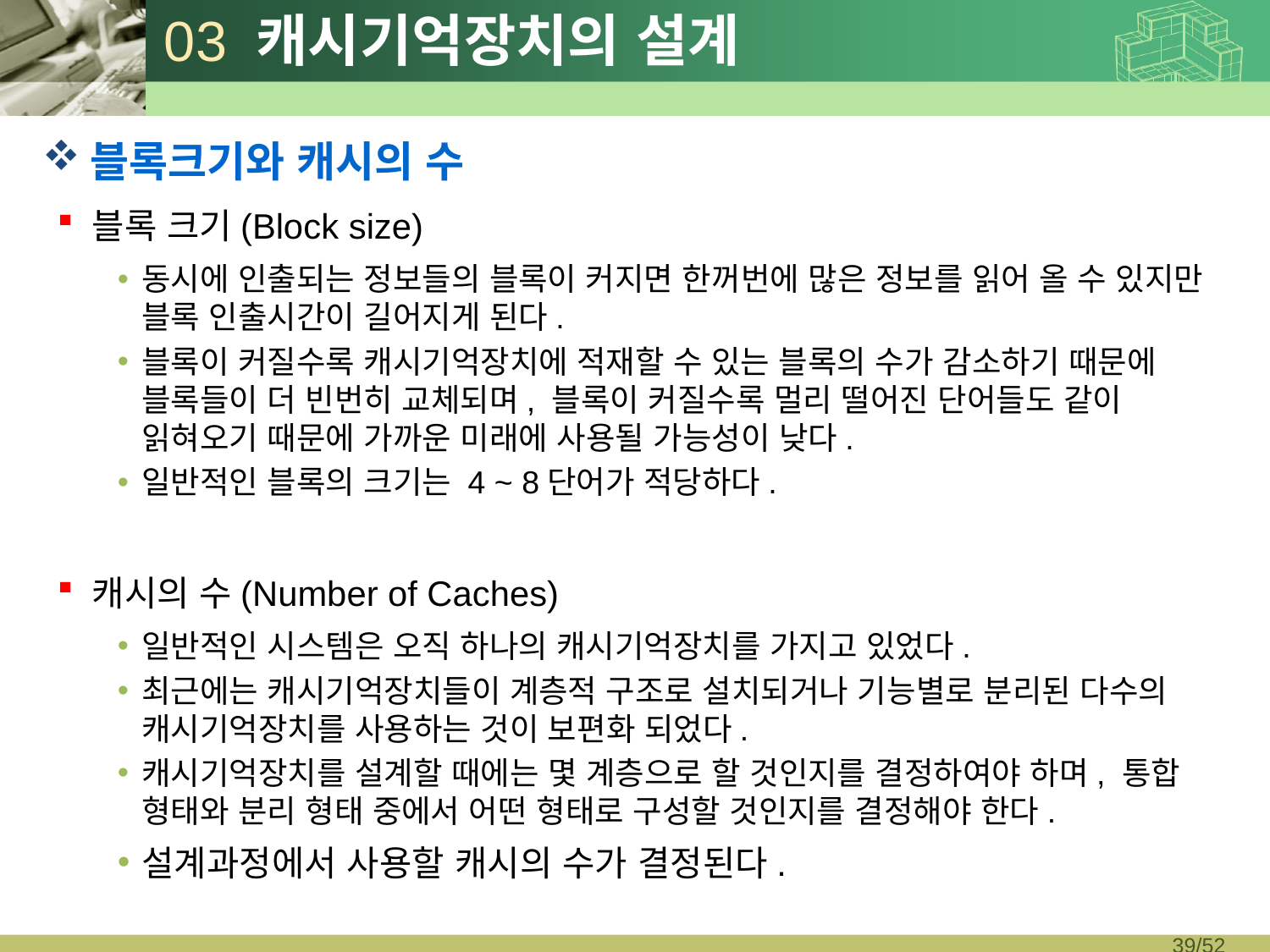

# 03 캐시기억장치의 설계
블록크기와 캐시의 수
 블록 크기(Block size)
동시에 인출되는 정보들의 블록이 커지면 한꺼번에 많은 정보를 읽어 올 수 있지만 블록 인출시간이 길어지게 된다.
블록이 커질수록 캐시기억장치에 적재할 수 있는 블록의 수가 감소하기 때문에 블록들이 더 빈번히 교체되며, 블록이 커질수록 멀리 떨어진 단어들도 같이 읽혀오기 때문에 가까운 미래에 사용될 가능성이 낮다.
일반적인 블록의 크기는 4 ~ 8단어가 적당하다.

 캐시의 수(Number of Caches)
일반적인 시스템은 오직 하나의 캐시기억장치를 가지고 있었다.
최근에는 캐시기억장치들이 계층적 구조로 설치되거나 기능별로 분리된 다수의 캐시기억장치를 사용하는 것이 보편화 되었다.
캐시기억장치를 설계할 때에는 몇 계층으로 할 것인지를 결정하여야 하며, 통합 형태와 분리 형태 중에서 어떤 형태로 구성할 것인지를 결정해야 한다.
설계과정에서 사용할 캐시의 수가 결정된다.